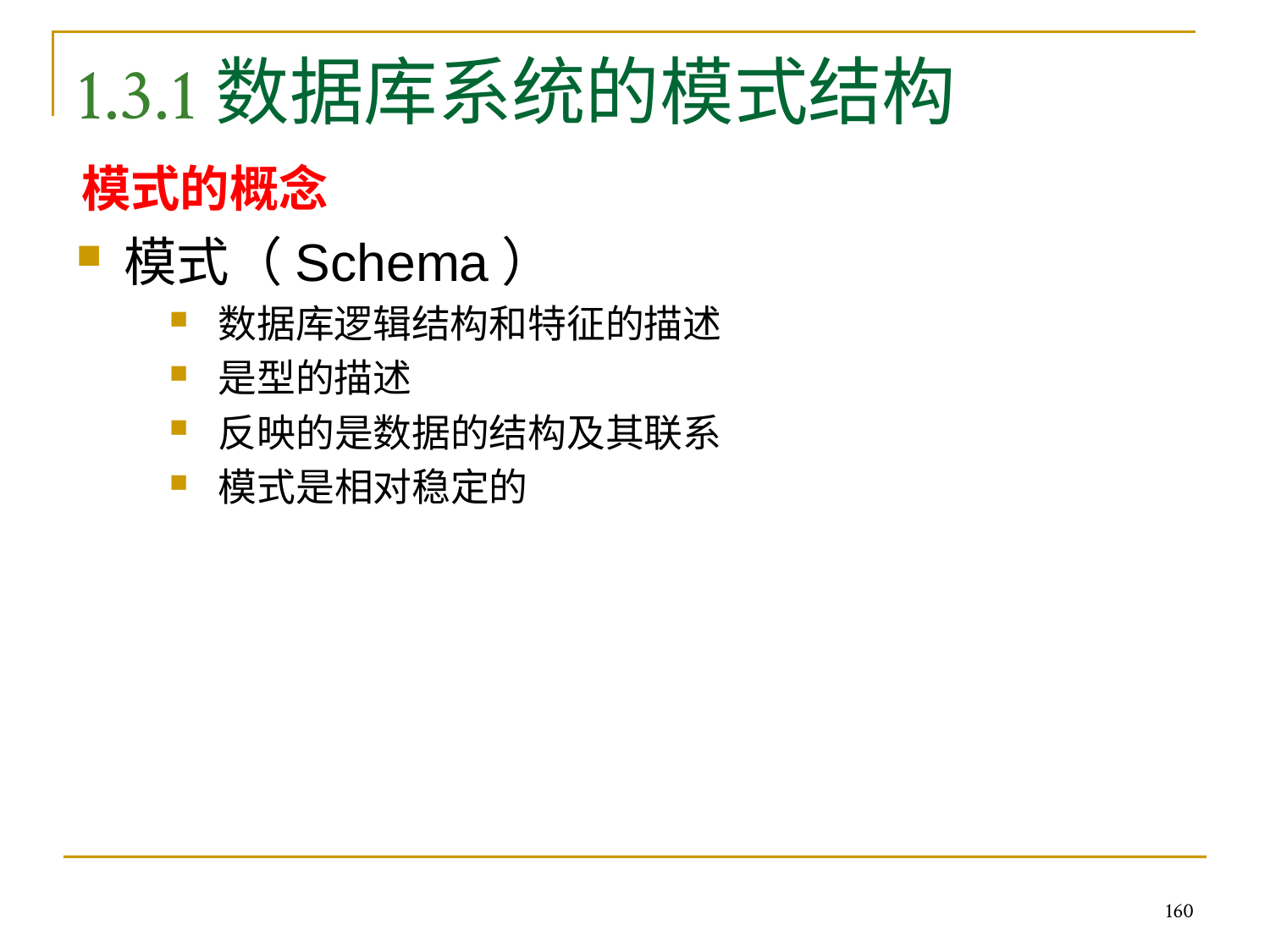

1.3.1数据库系统的模式结构
模式的概念
模式（Schema）
数据库逻辑结构和特征的描述
是型的描述
反映的是数据的结构及其联系
模式是相对稳定的
160